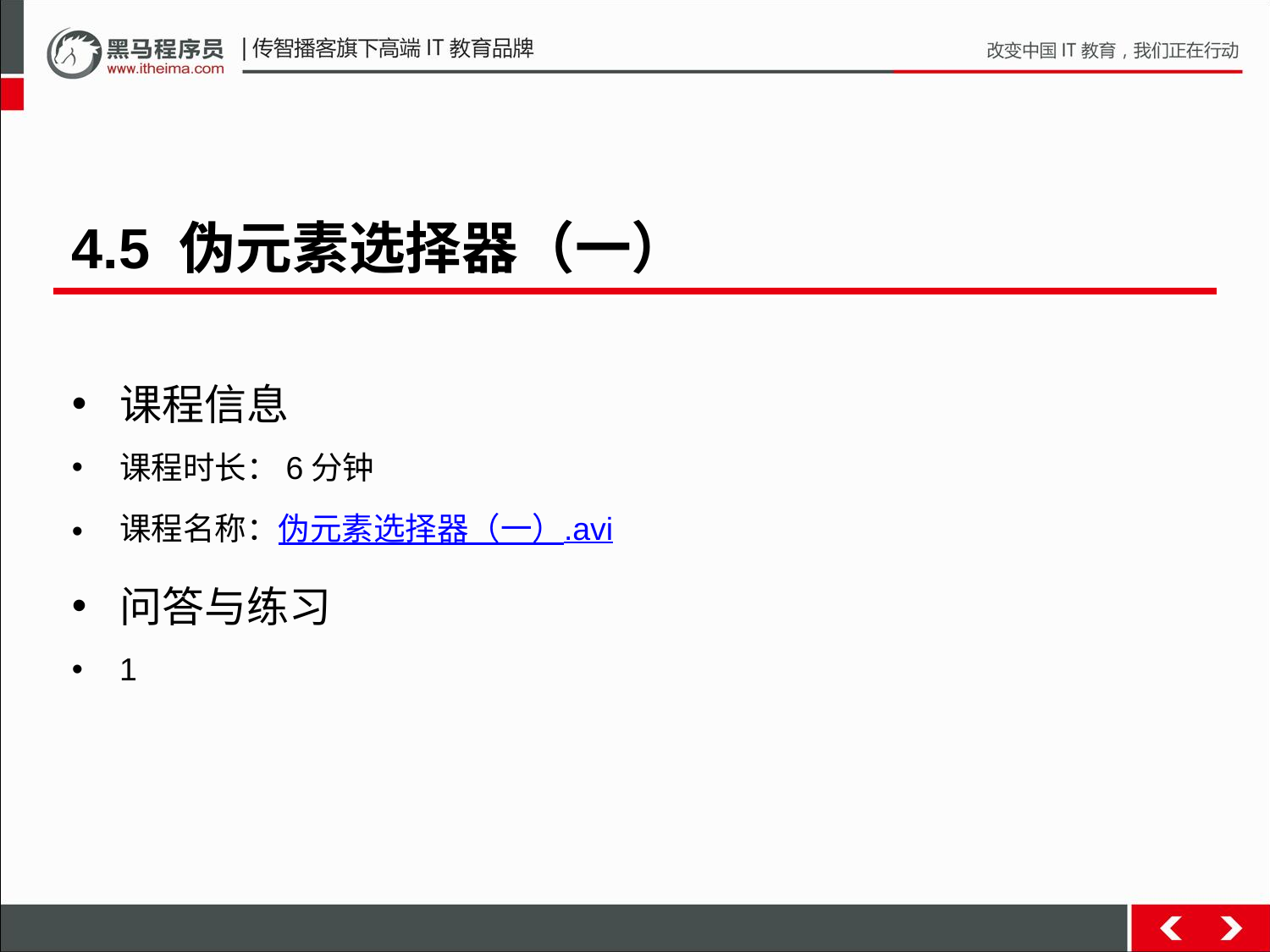

4.5 伪元素选择器（一）
课程信息
课程时长：6分钟
课程名称：伪元素选择器（一）.avi
问答与练习
1